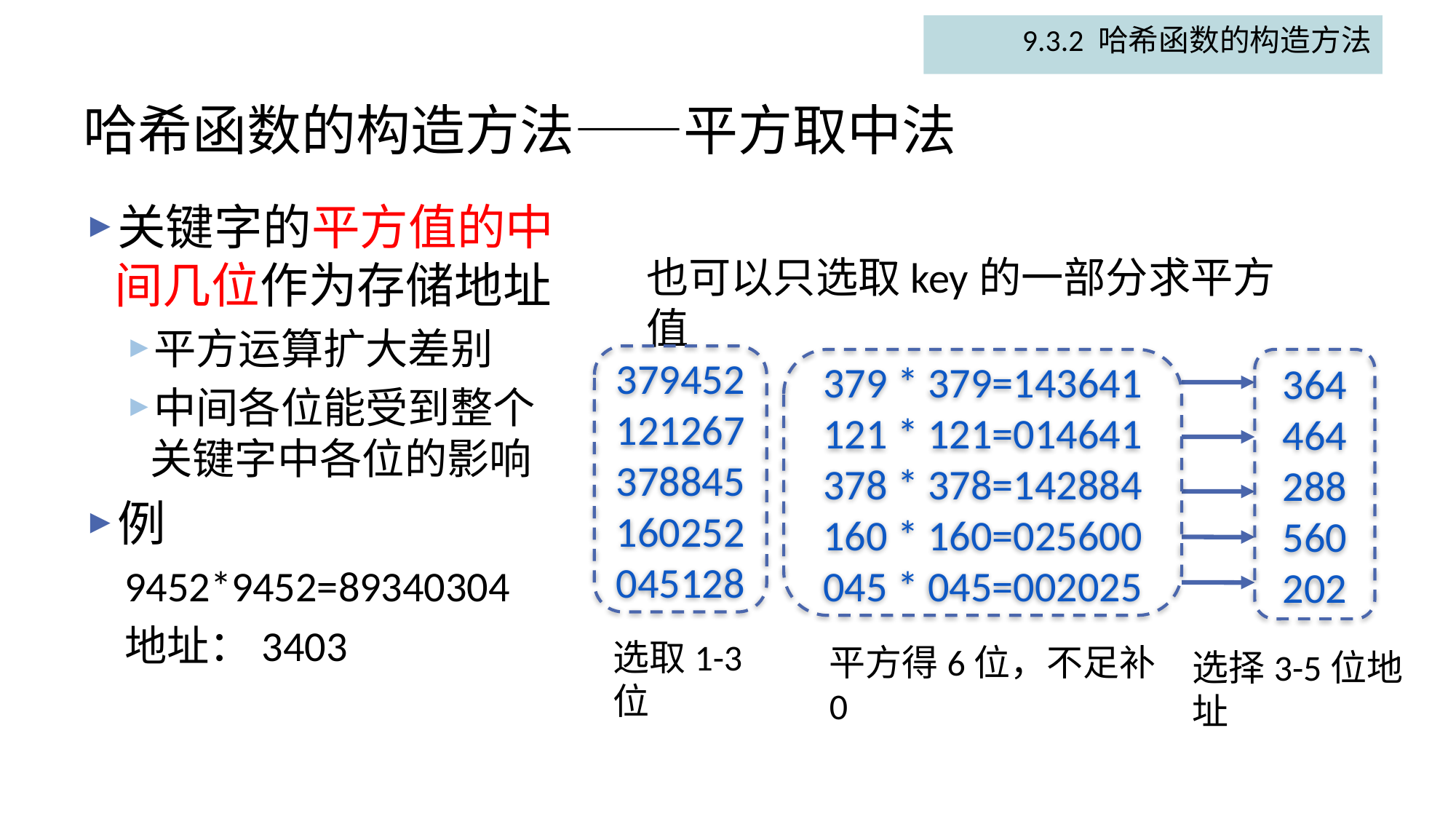

9.3.2 哈希函数的构造方法
# 哈希函数的构造方法——平方取中法
关键字的平方值的中间几位作为存储地址
平方运算扩大差别
中间各位能受到整个关键字中各位的影响
例
9452*9452=89340304
地址：3403

也可以只选取key的一部分求平方值
379452
121267
378845
160252
045128
选取1-3位
379 * 379=143641
121 * 121=014641
378 * 378=142884
160 * 160=025600
045 * 045=002025
平方得6位，不足补0
364
464
288
560
202
选择3-5位地址